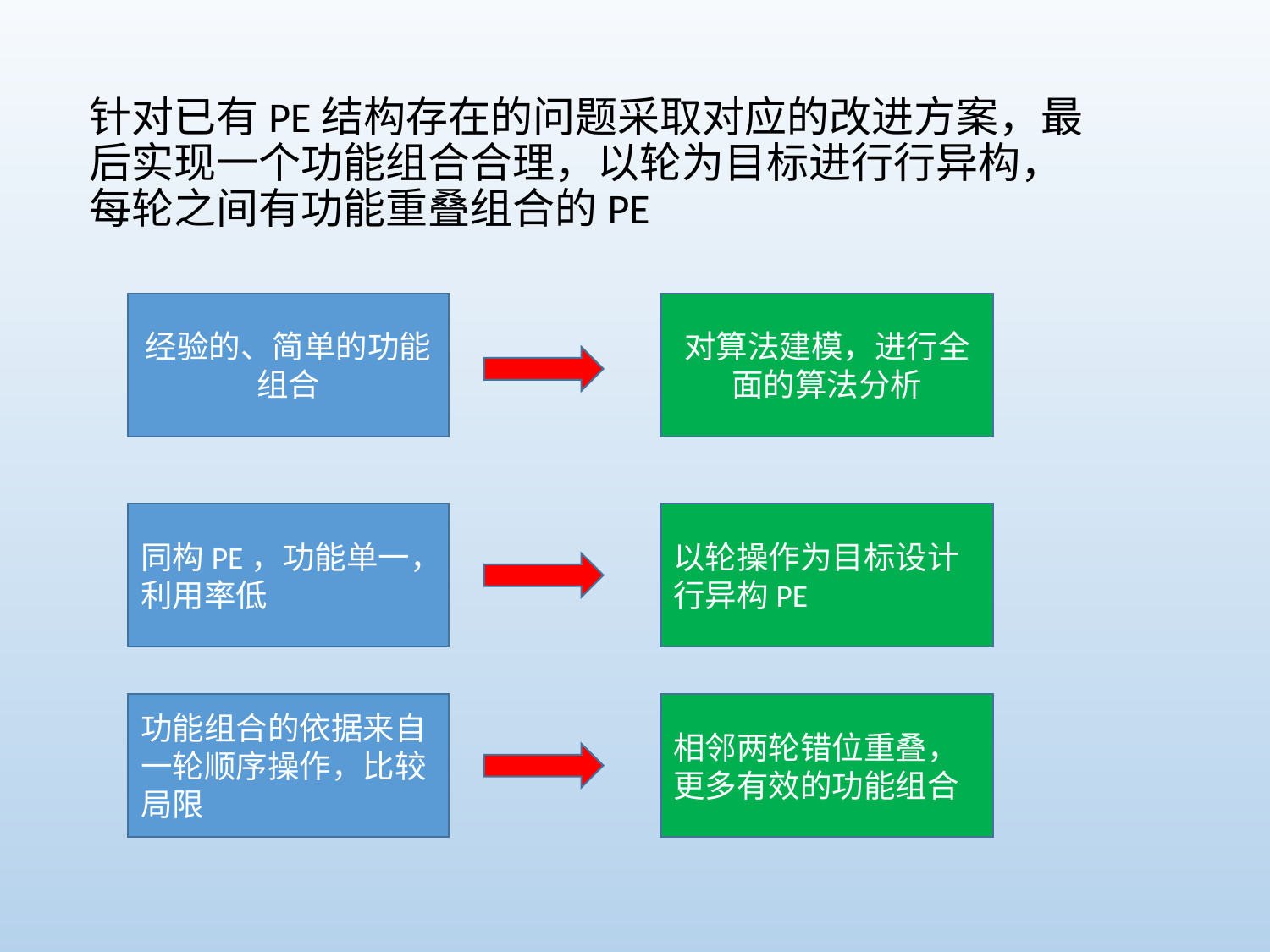

针对已有PE结构存在的问题采取对应的改进方案，最后实现一个功能组合合理，以轮为目标进行行异构，每轮之间有功能重叠组合的PE
经验的、简单的功能组合
对算法建模，进行全面的算法分析

同构PE，功能单一，利用率低
以轮操作为目标设计行异构PE

功能组合的依据来自一轮顺序操作，比较局限
相邻两轮错位重叠，更多有效的功能组合